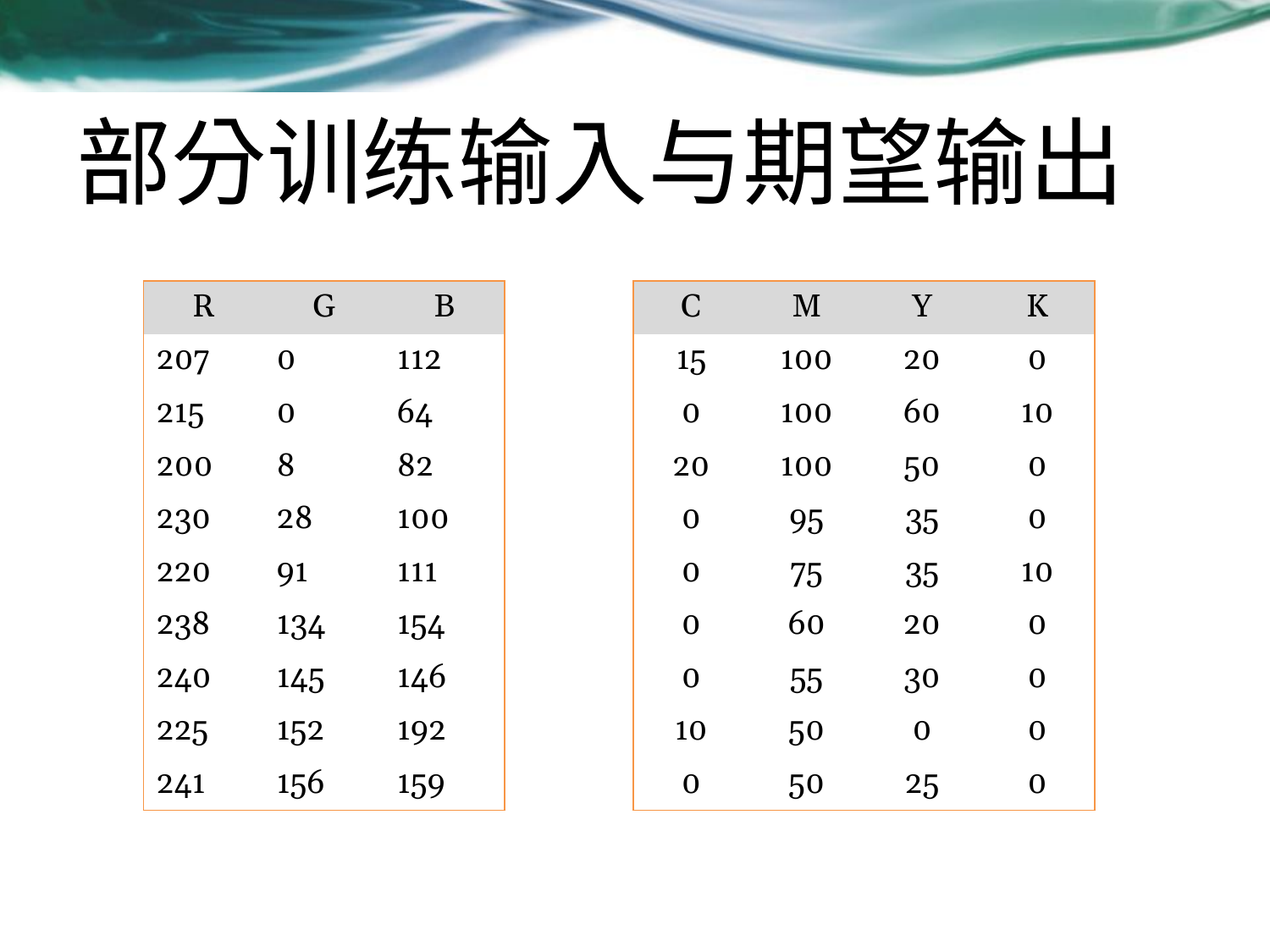

# 部分训练输入与期望输出
| R | G | B |
| --- | --- | --- |
| 207 | 0 | 112 |
| 215 | 0 | 64 |
| 200 | 8 | 82 |
| 230 | 28 | 100 |
| 220 | 91 | 111 |
| 238 | 134 | 154 |
| 240 | 145 | 146 |
| 225 | 152 | 192 |
| 241 | 156 | 159 |
| C | M | Y | K |
| --- | --- | --- | --- |
| 15 | 100 | 20 | 0 |
| 0 | 100 | 60 | 10 |
| 20 | 100 | 50 | 0 |
| 0 | 95 | 35 | 0 |
| 0 | 75 | 35 | 10 |
| 0 | 60 | 20 | 0 |
| 0 | 55 | 30 | 0 |
| 10 | 50 | 0 | 0 |
| 0 | 50 | 25 | 0 |